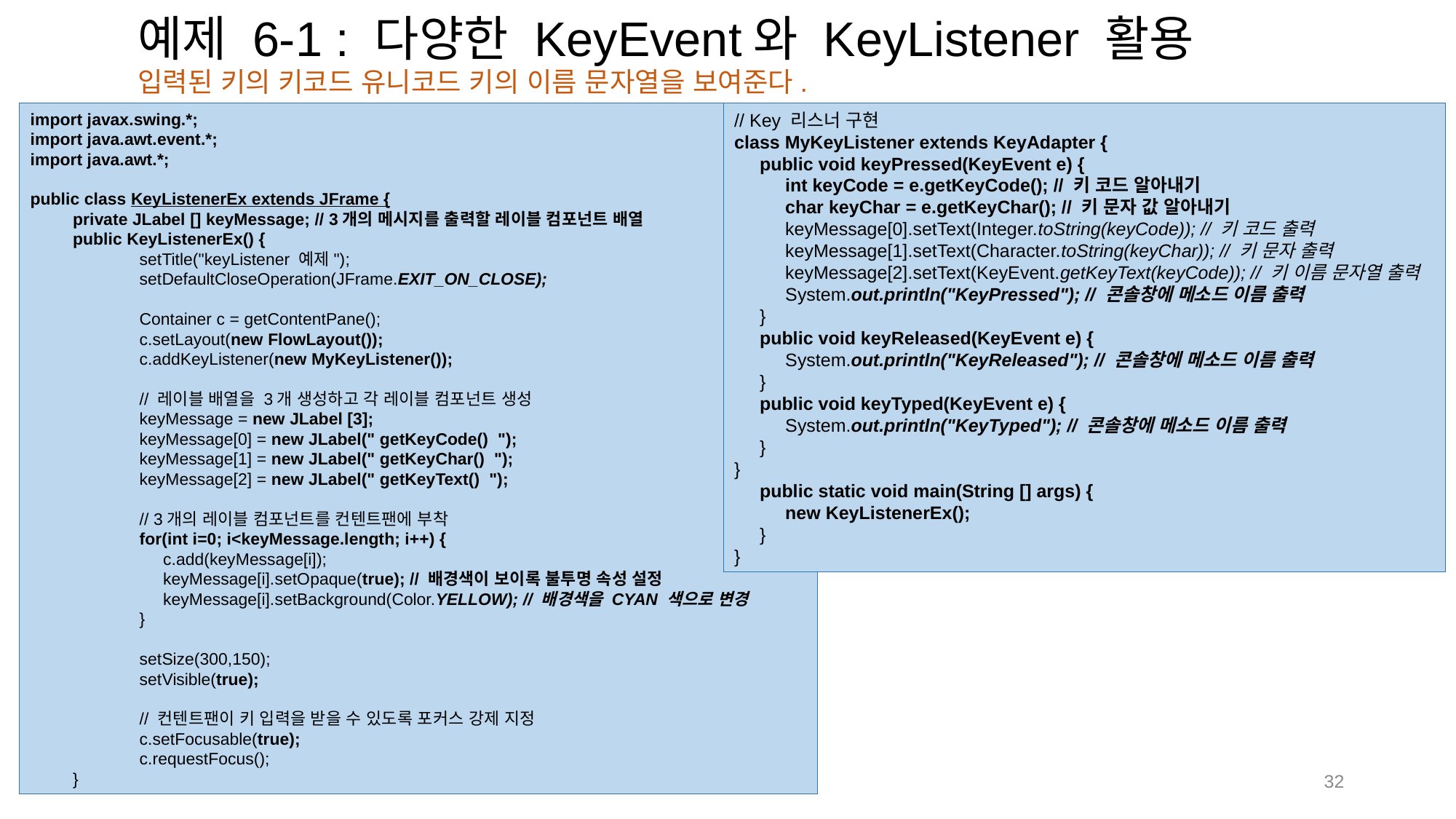

# 예제 6-1 : 다양한 KeyEvent와 KeyListener 활용
입력된 키의 키코드 유니코드 키의 이름 문자열을 보여준다.
import javax.swing.*;
import java.awt.event.*;
import java.awt.*;

public class KeyListenerEx extends JFrame {
         private JLabel [] keyMessage; // 3개의 메시지를 출력할 레이블 컴포넌트 배열
         public KeyListenerEx() {
	setTitle("keyListener 예제");
	setDefaultCloseOperation(JFrame.EXIT_ON_CLOSE);

	Container c = getContentPane();
	c.setLayout(new FlowLayout());
	c.addKeyListener(new MyKeyListener());

	// 레이블 배열을 3개 생성하고 각 레이블 컴포넌트 생성
	keyMessage = new JLabel [3];
	keyMessage[0] = new JLabel(" getKeyCode()  ");
	keyMessage[1] = new JLabel(" getKeyChar()  ");
	keyMessage[2] = new JLabel(" getKeyText()  ");

	// 3개의 레이블 컴포넌트를 컨텐트팬에 부착
	for(int i=0; i<keyMessage.length; i++) {
	     c.add(keyMessage[i]);
	     keyMessage[i].setOpaque(true); // 배경색이 보이록 불투명 속성 설정
	     keyMessage[i].setBackground(Color.YELLOW); // 배경색을 CYAN 색으로 변경
	}

	setSize(300,150);
	setVisible(true);

	// 컨텐트팬이 키 입력을 받을 수 있도록 포커스 강제 지정
	c.setFocusable(true);
	c.requestFocus();
         }
// Key 리스너 구현
class MyKeyListener extends KeyAdapter {
     public void keyPressed(KeyEvent e) {
          int keyCode = e.getKeyCode(); // 키 코드 알아내기
          char keyChar = e.getKeyChar(); // 키 문자 값 알아내기
          keyMessage[0].setText(Integer.toString(keyCode)); // 키 코드 출력
          keyMessage[1].setText(Character.toString(keyChar)); // 키 문자 출력
          keyMessage[2].setText(KeyEvent.getKeyText(keyCode)); // 키 이름 문자열 출력
          System.out.println("KeyPressed"); // 콘솔창에 메소드 이름 출력
     }
     public void keyReleased(KeyEvent e) {
          System.out.println("KeyReleased"); // 콘솔창에 메소드 이름 출력
     }
     public void keyTyped(KeyEvent e) {
          System.out.println("KeyTyped"); // 콘솔창에 메소드 이름 출력
     }
}
     public static void main(String [] args) {
          new KeyListenerEx();
     }
}
32